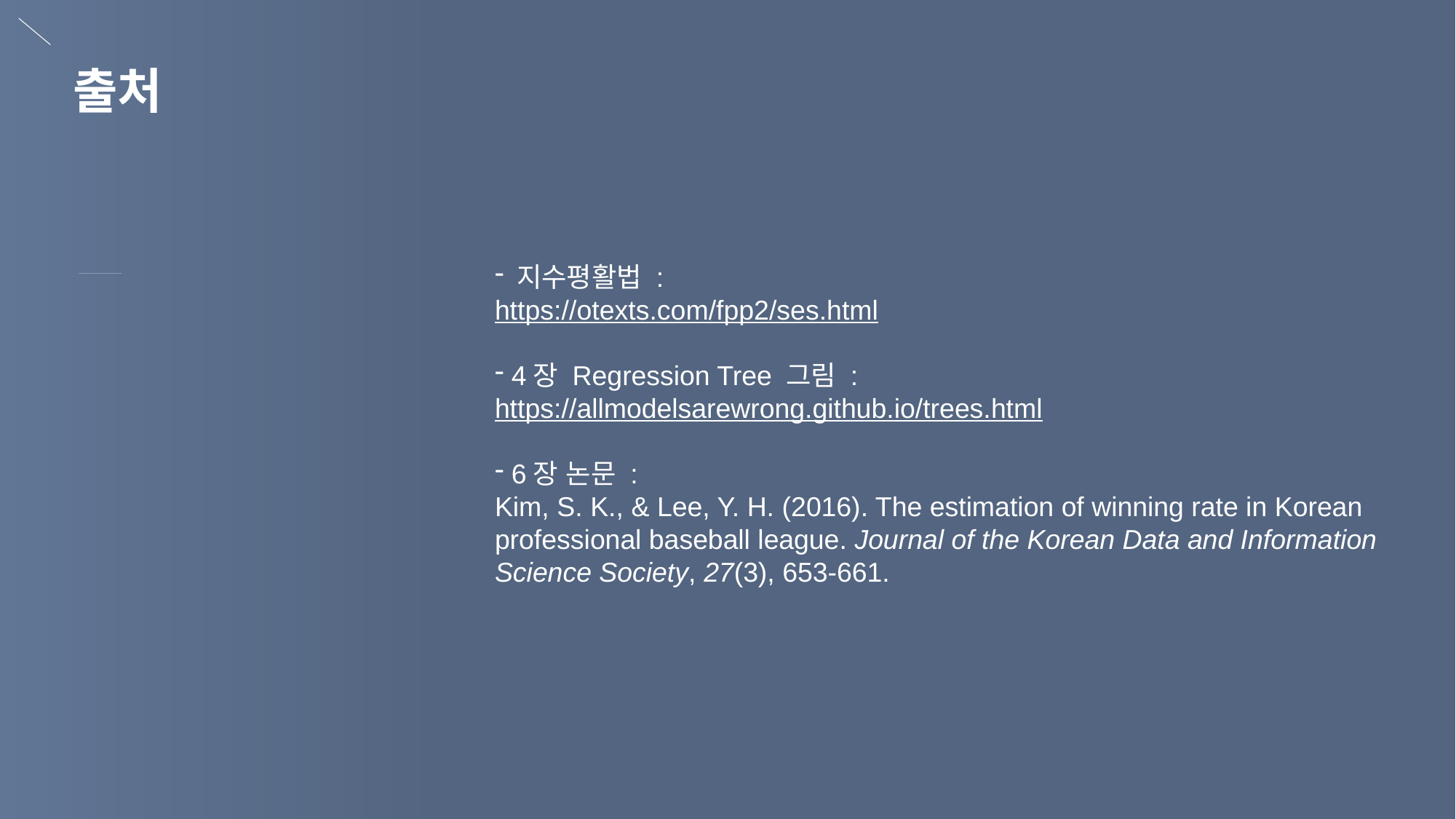

출처

 지수평활법 :
https://otexts.com/fpp2/ses.html

 4장 Regression Tree 그림 : https://allmodelsarewrong.github.io/trees.html

 6장 논문 :
Kim, S. K., & Lee, Y. H. (2016). The estimation of winning rate in Korean professional baseball league. Journal of the Korean Data and Information Science Society, 27(3), 653-661.